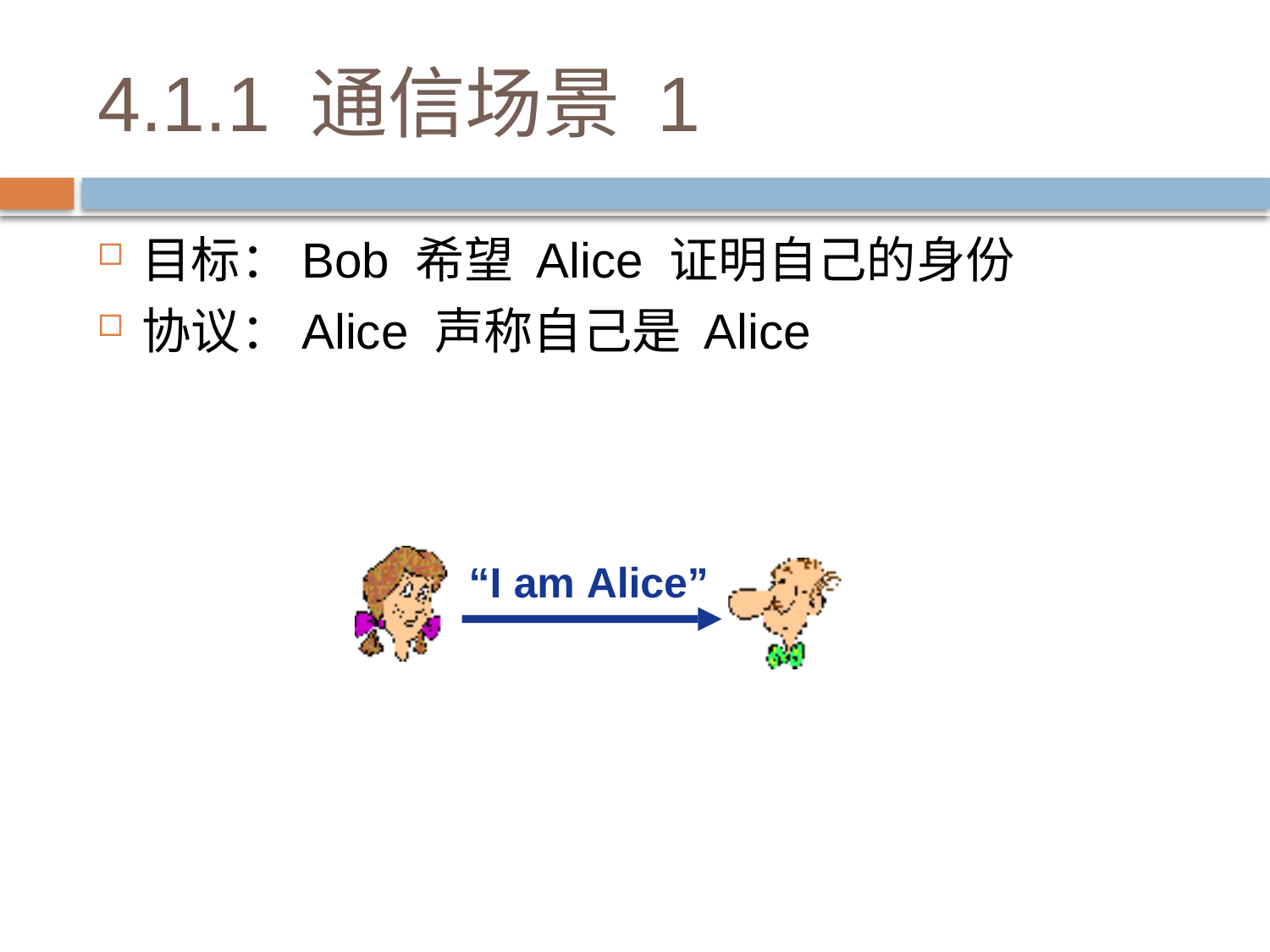

# 4.1.1 通信场景 1
目标：Bob 希望 Alice 证明自己的身份
协议：Alice 声称自己是 Alice

“I am Alice”